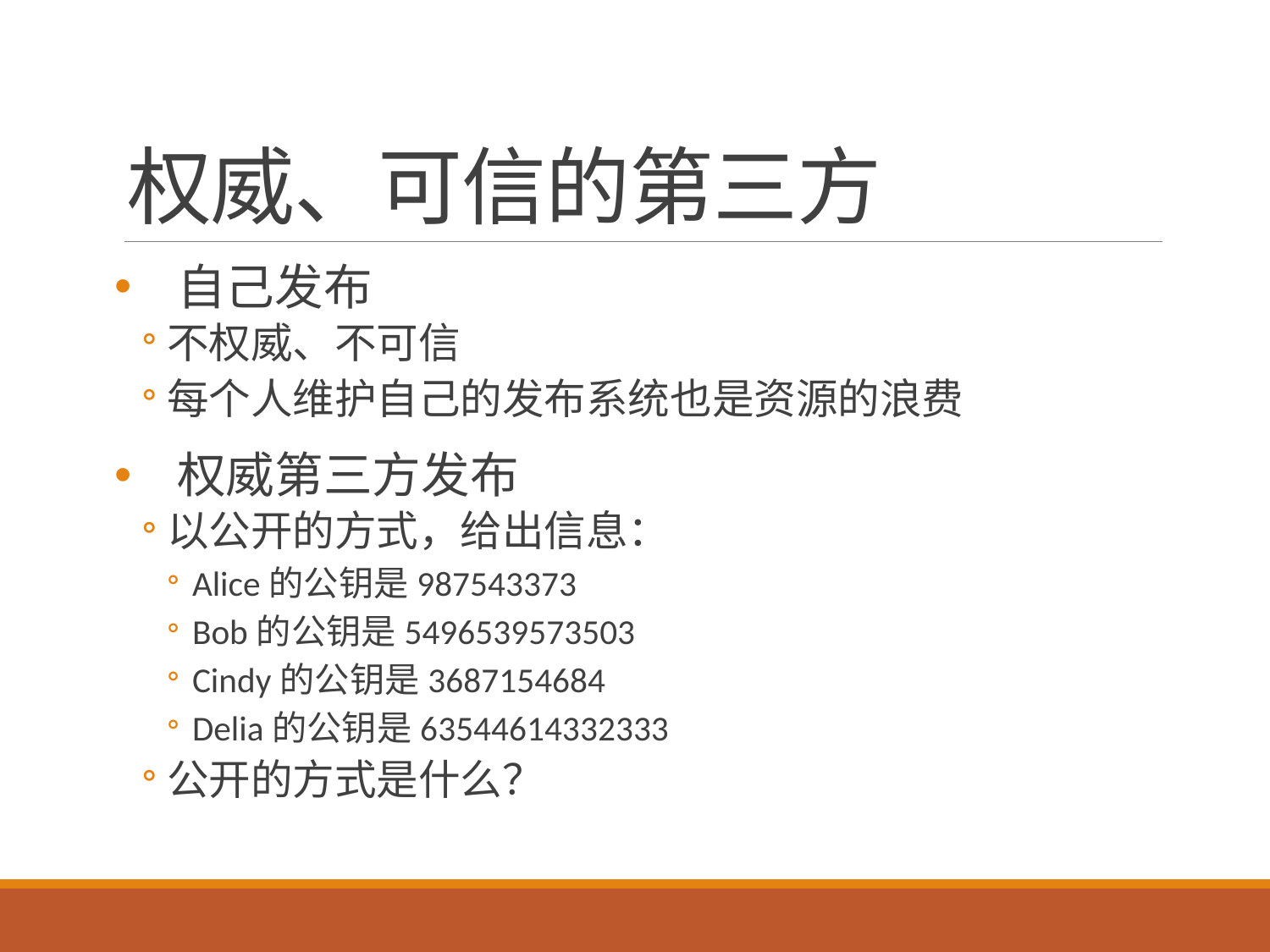

# 权威、可信的第三方
自己发布
不权威、不可信
每个人维护自己的发布系统也是资源的浪费
权威第三方发布
以公开的方式，给出信息：
Alice的公钥是987543373
Bob的公钥是5496539573503
Cindy的公钥是3687154684
Delia的公钥是63544614332333
公开的方式是什么？
9